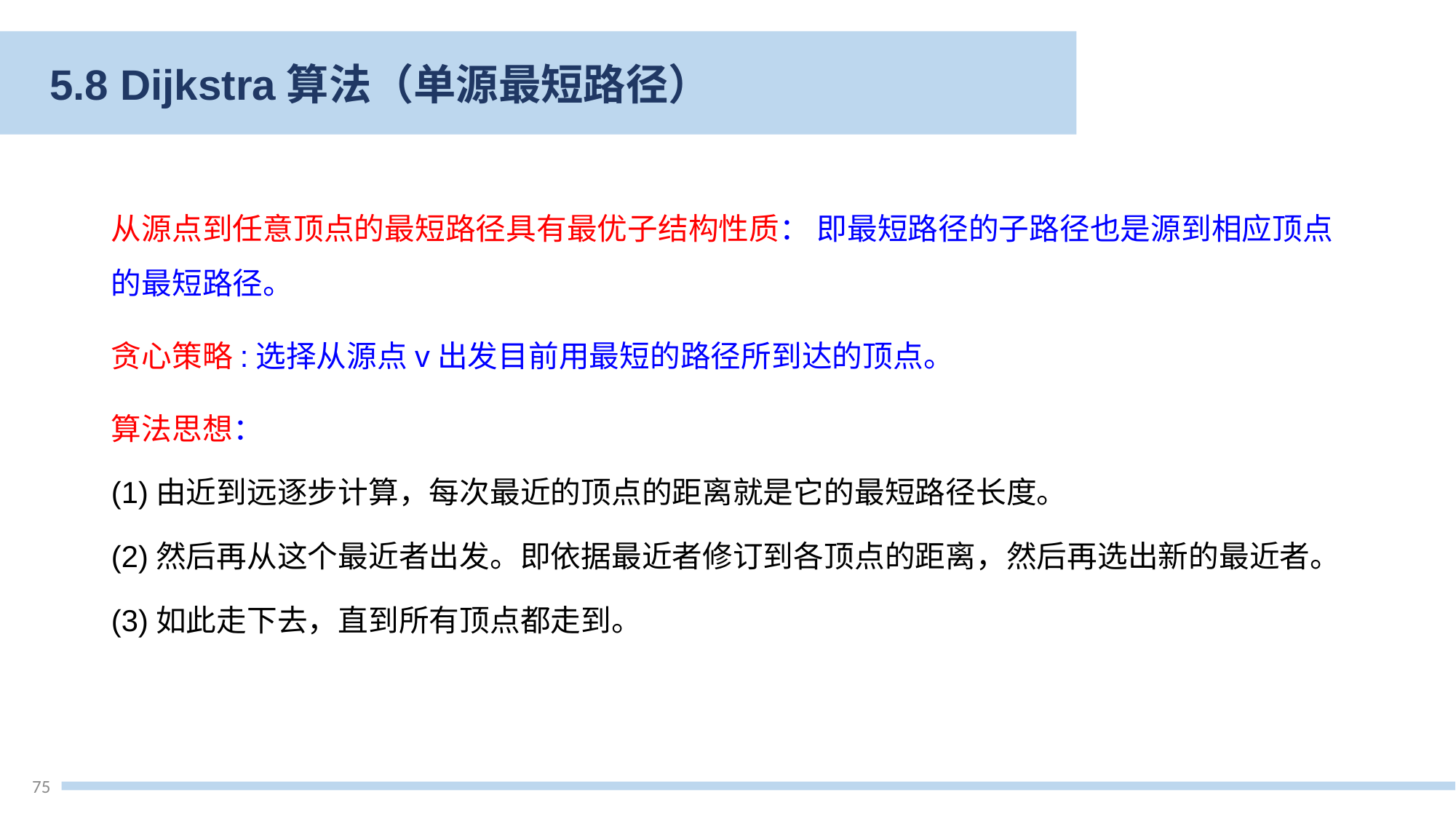

5.8 Dijkstra算法（单源最短路径）
从源点到任意顶点的最短路径具有最优子结构性质： 即最短路径的子路径也是源到相应顶点的最短路径。
贪心策略:选择从源点v出发目前用最短的路径所到达的顶点。
算法思想：
(1)由近到远逐步计算，每次最近的顶点的距离就是它的最短路径长度。
(2)然后再从这个最近者出发。即依据最近者修订到各顶点的距离，然后再选出新的最近者。
(3)如此走下去，直到所有顶点都走到。
75